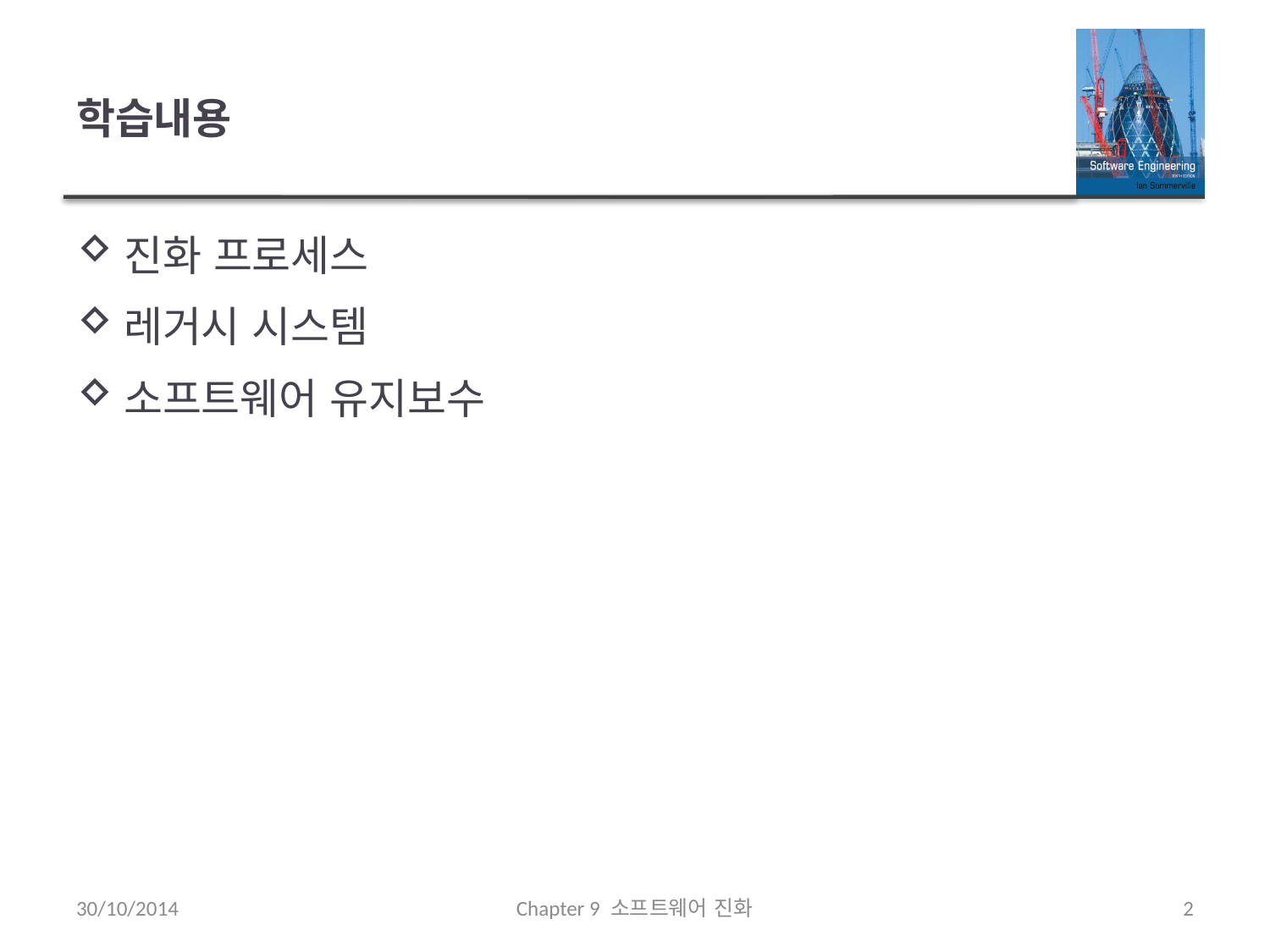

# 학습내용
진화 프로세스
레거시 시스템
소프트웨어 유지보수
30/10/2014
Chapter 9 소프트웨어 진화
2